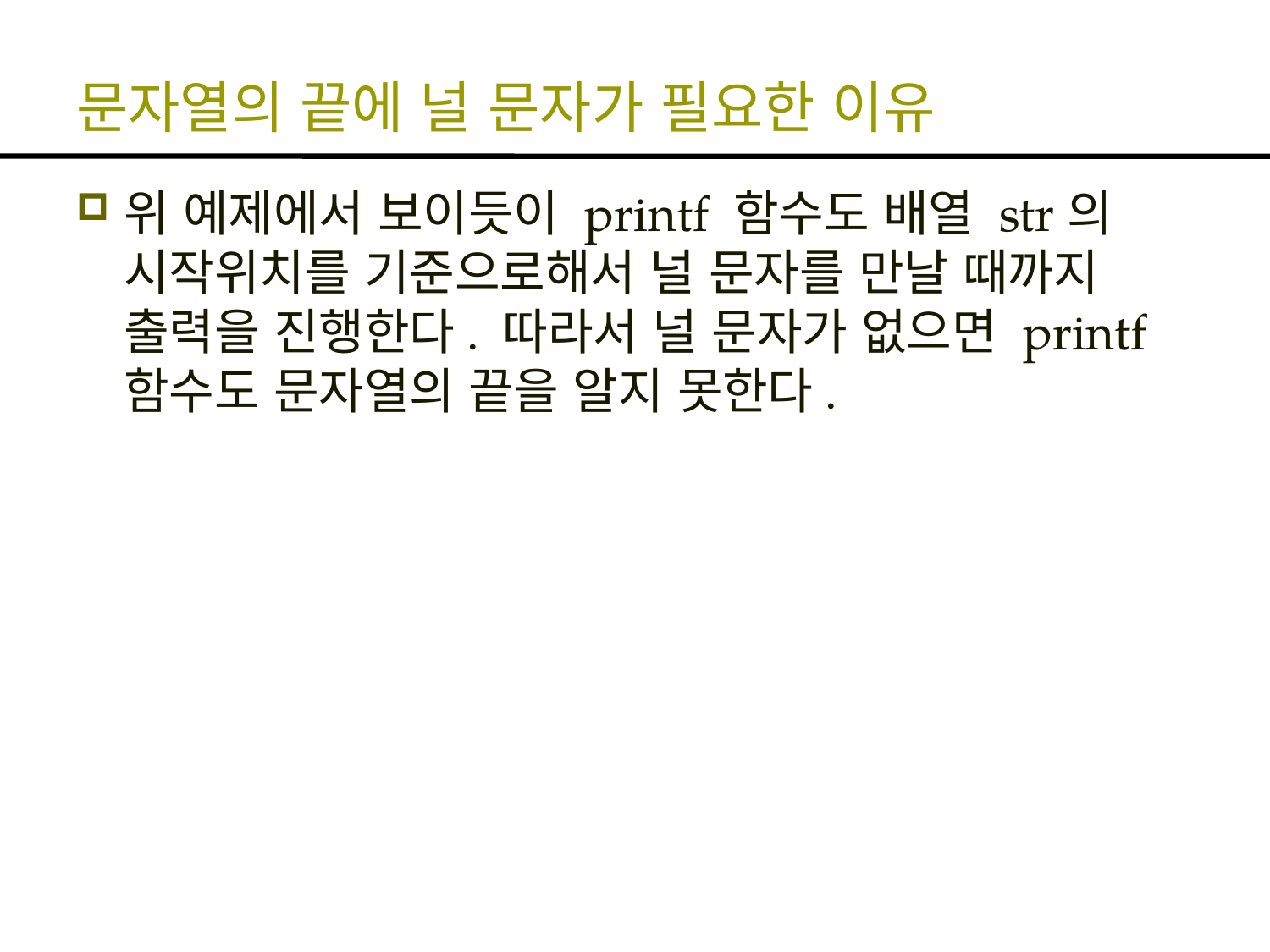

# 문자열의 끝에 널 문자가 필요한 이유
위 예제에서 보이듯이 printf 함수도 배열 str의 시작위치를 기준으로해서 널 문자를 만날 때까지 출력을 진행한다. 따라서 널 문자가 없으면 printf 함수도 문자열의 끝을 알지 못한다.